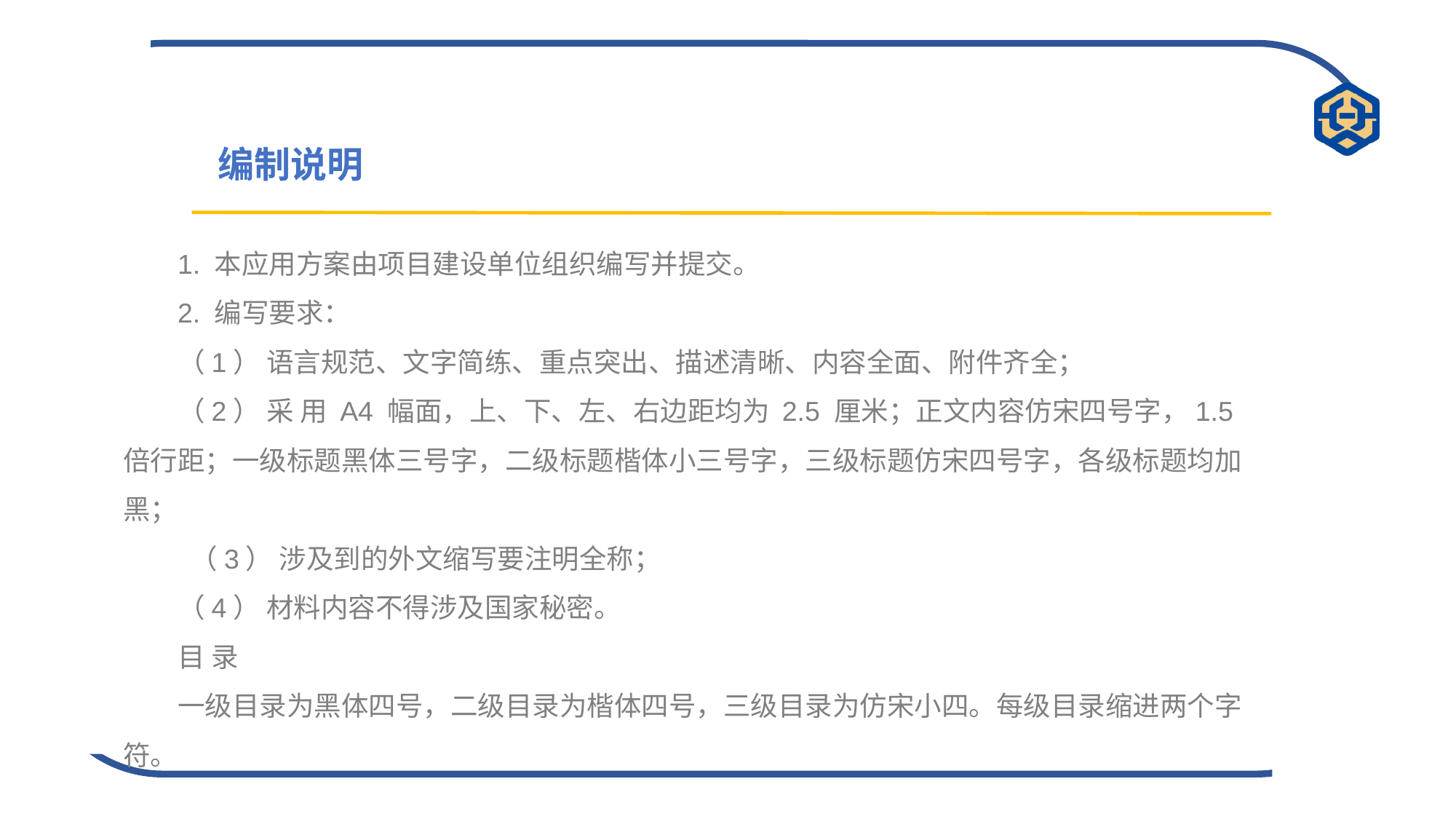

编制说明
1. 本应用方案由项目建设单位组织编写并提交。
2. 编写要求：
（1） 语言规范、文字简练、重点突出、描述清晰、内容全面、附件齐全；
（2） 采 用 A4 幅面，上、下、左、右边距均为 2.5 厘米；正文内容仿宋四号字，1.5 倍行距；一级标题黑体三号字，二级标题楷体小三号字，三级标题仿宋四号字，各级标题均加黑；
 （3） 涉及到的外文缩写要注明全称；
（4） 材料内容不得涉及国家秘密。
目 录
一级目录为黑体四号，二级目录为楷体四号，三级目录为仿宋小四。每级目录缩进两个字符。